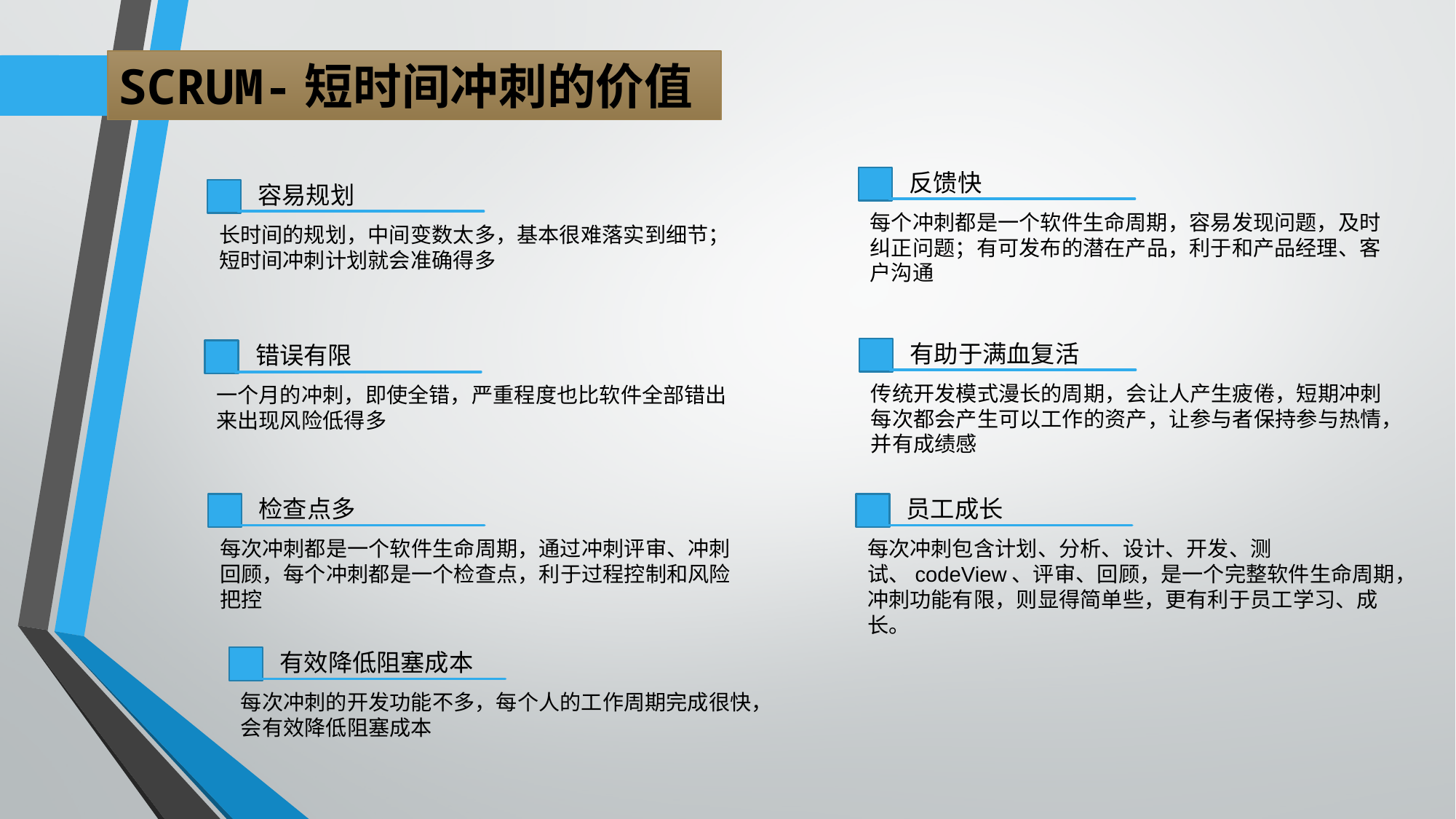

SCRUM-短时间冲刺的价值

反馈快

每个冲刺都是一个软件生命周期，容易发现问题，及时纠正问题；有可发布的潜在产品，利于和产品经理、客户沟通
容易规划

长时间的规划，中间变数太多，基本很难落实到细节；短时间冲刺计划就会准确得多
有助于满血复活

传统开发模式漫长的周期，会让人产生疲倦，短期冲刺每次都会产生可以工作的资产，让参与者保持参与热情，并有成绩感
错误有限

一个月的冲刺，即使全错，严重程度也比软件全部错出来出现风险低得多
检查点多

每次冲刺都是一个软件生命周期，通过冲刺评审、冲刺回顾，每个冲刺都是一个检查点，利于过程控制和风险把控
员工成长

每次冲刺包含计划、分析、设计、开发、测试、codeView、评审、回顾，是一个完整软件生命周期，冲刺功能有限，则显得简单些，更有利于员工学习、成长。
有效降低阻塞成本

每次冲刺的开发功能不多，每个人的工作周期完成很快，会有效降低阻塞成本